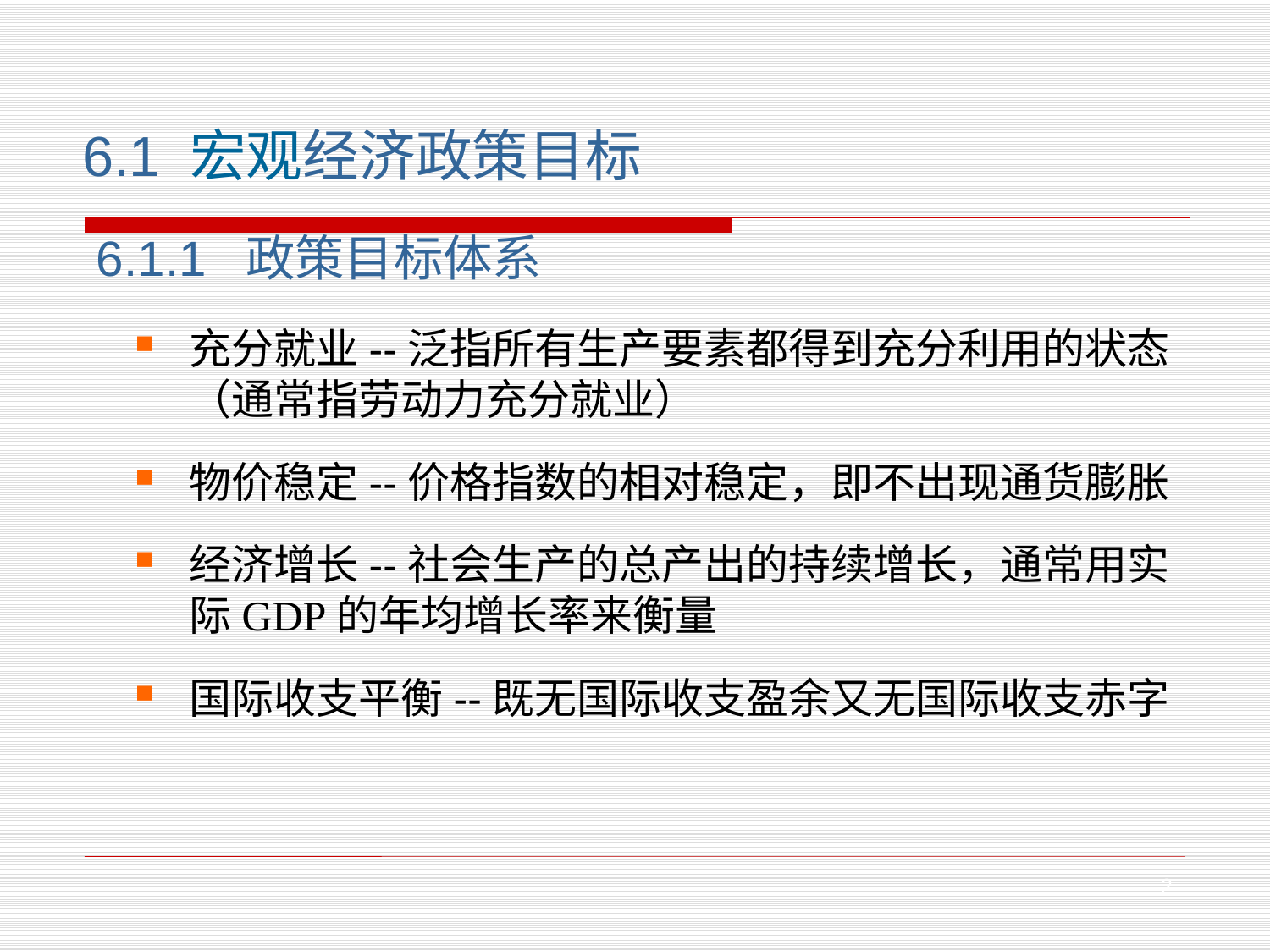

6.1 宏观经济政策目标
6.1.1  政策目标体系
充分就业--泛指所有生产要素都得到充分利用的状态（通常指劳动力充分就业）
物价稳定--价格指数的相对稳定，即不出现通货膨胀
经济增长--社会生产的总产出的持续增长，通常用实际GDP的年均增长率来衡量
国际收支平衡--既无国际收支盈余又无国际收支赤字
2